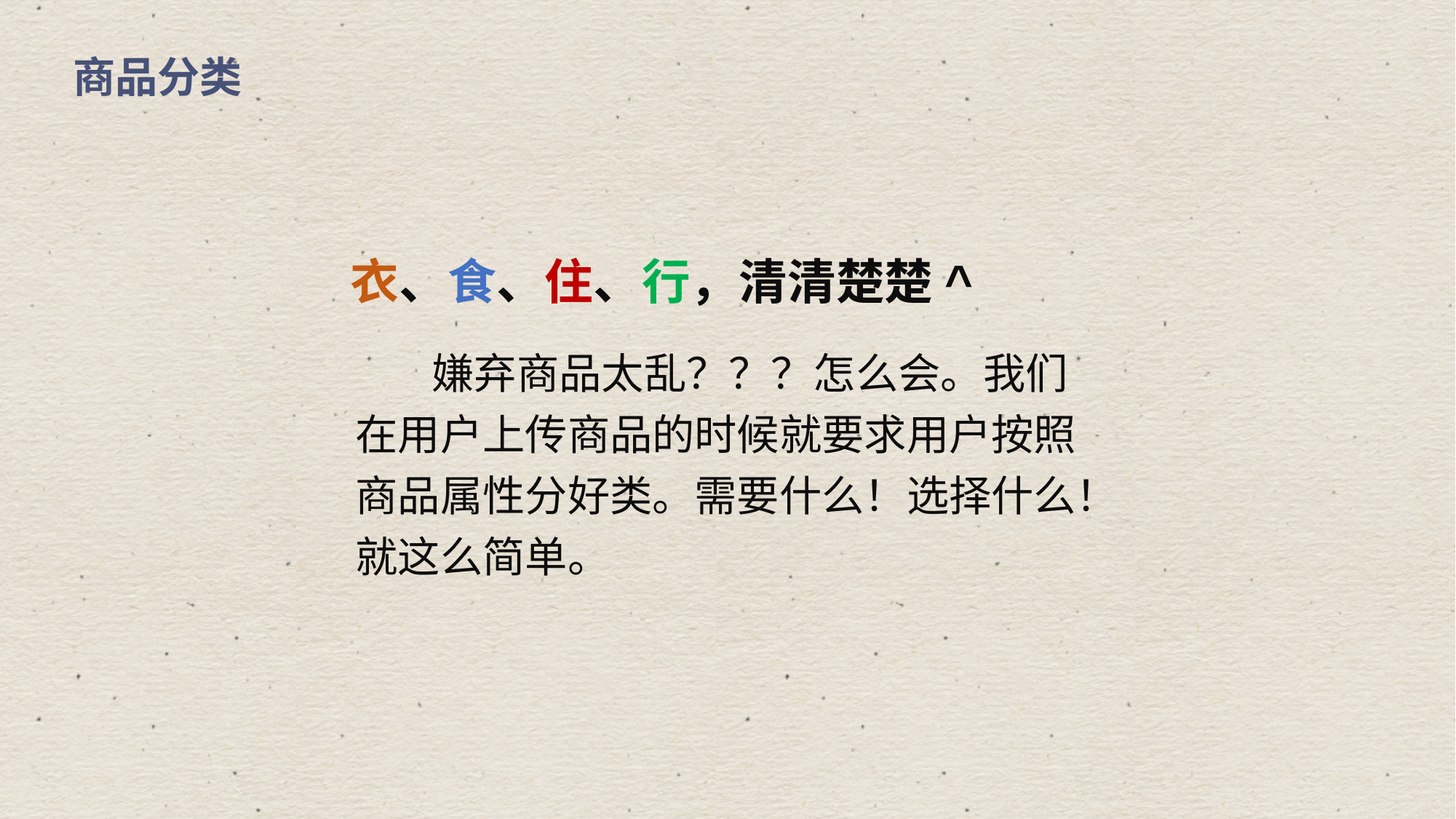

商品分类
衣、食、住、行，清清楚楚^
       嫌弃商品太乱？？？怎么会。我们在用户上传商品的时候就要求用户按照商品属性分好类。需要什么！选择什么！就这么简单。